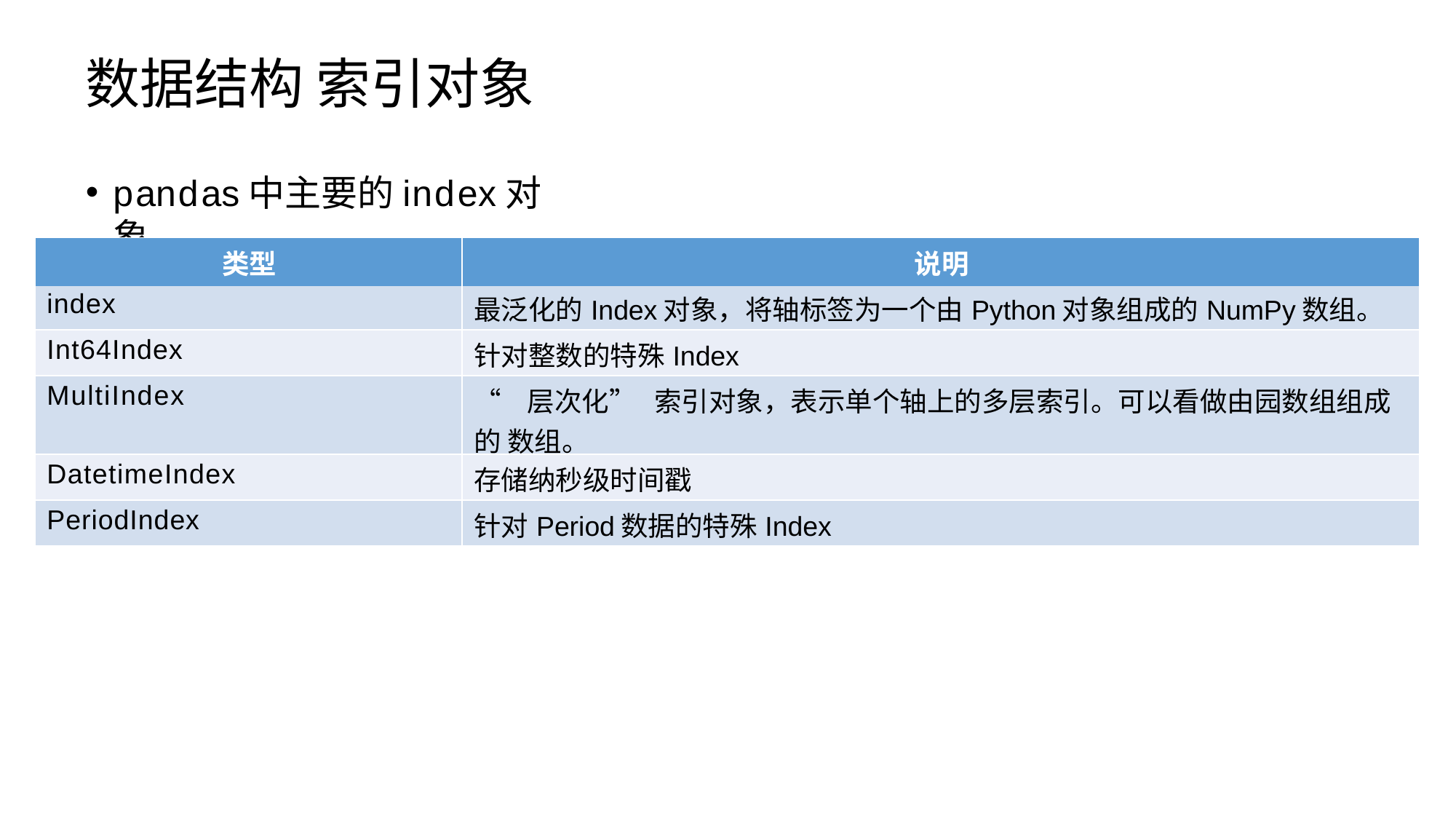

# 数据结构 索引对象
pandas中主要的index对象
| 类型 | 说明 |
| --- | --- |
| index | 最泛化的Index对象，将轴标签为一个由Python对象组成的NumPy数组。 |
| Int64Index | 针对整数的特殊Index |
| MultiIndex | “层次化”索引对象，表示单个轴上的多层索引。可以看做由园数组组成的 数组。 |
| DatetimeIndex | 存储纳秒级时间戳 |
| PeriodIndex | 针对Period数据的特殊Index |